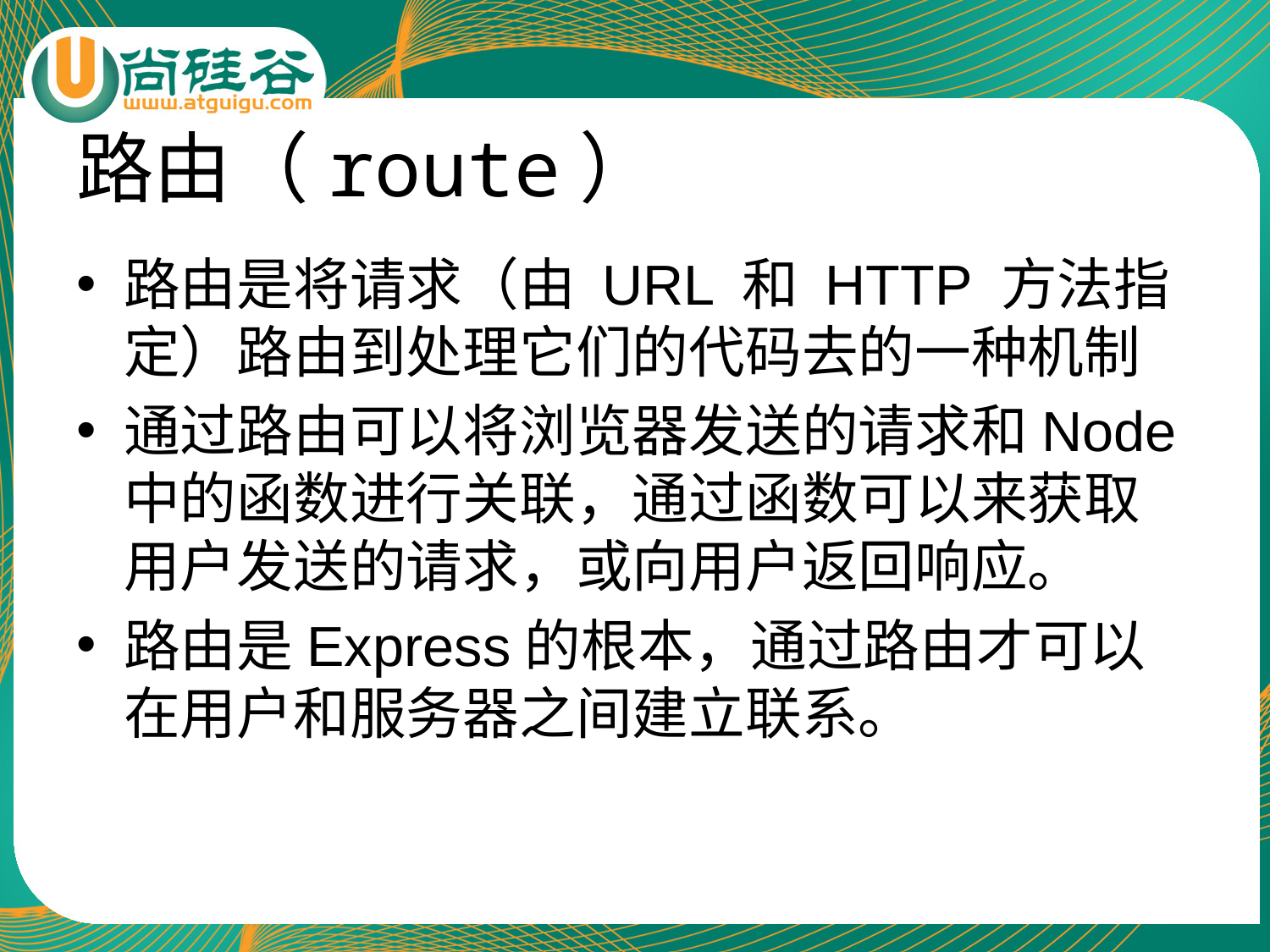

# 路由（route）
路由是将请求（由 URL 和 HTTP 方法指定）路由到处理它们的代码去的一种机制
通过路由可以将浏览器发送的请求和Node中的函数进行关联，通过函数可以来获取用户发送的请求，或向用户返回响应。
路由是Express的根本，通过路由才可以在用户和服务器之间建立联系。